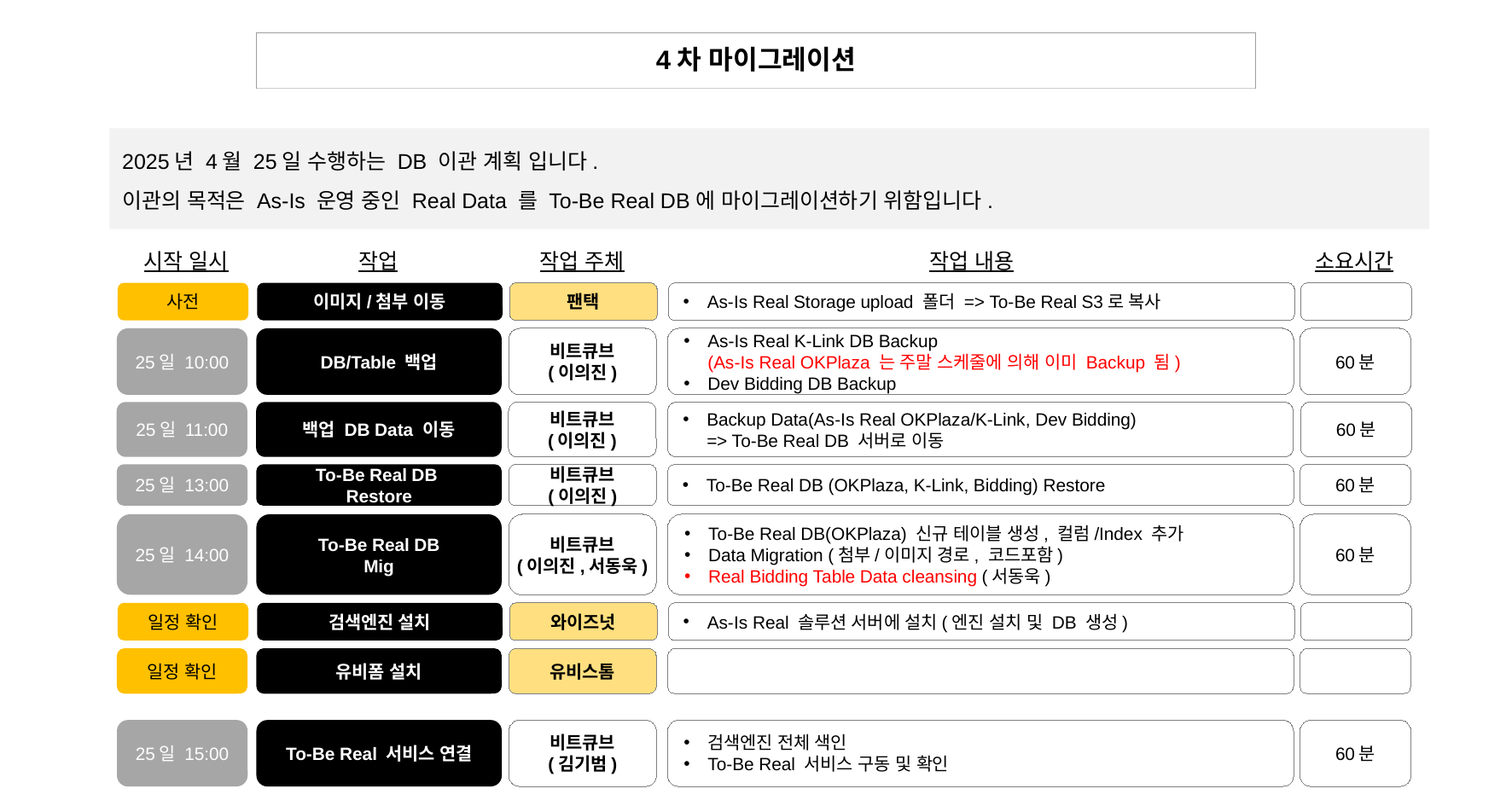

| 4차 마이그레이션 |
| --- |
2025년 4월 25일 수행하는 DB 이관 계획 입니다.
이관의 목적은 As-Is 운영 중인 Real Data 를 To-Be Real DB에 마이그레이션하기 위함입니다.
시작 일시
작업
작업 주체
작업 내용
소요시간
사전

이미지/첨부 이동
팬택
As-Is Real Storage upload 폴더 => To-Be Real S3로 복사
DB/Table 백업
60분
25일 10:00
비트큐브
(이의진)
As-Is Real K-Link DB Backup
(As-Is Real OKPlaza 는 주말 스케줄에 의해 이미 Backup 됨)
Dev Bidding DB Backup
백업 DB Data 이동
60분
25일 11:00
비트큐브
(이의진)
Backup Data(As-Is Real OKPlaza/K-Link, Dev Bidding)
=> To-Be Real DB 서버로 이동
To-Be Real DB
Restore
60분
25일 13:00
비트큐브
(이의진)
To-Be Real DB (OKPlaza, K-Link, Bidding) Restore
25일 14:00
To-Be Real DB
Mig
비트큐브
(이의진,서동욱)
To-Be Real DB(OKPlaza) 신규 테이블 생성, 컬럼/Index 추가
Data Migration (첨부/이미지 경로, 코드포함)
Real Bidding Table Data cleansing (서동욱)
60분
일정 확인

검색엔진 설치
와이즈넛
As-Is Real 솔루션 서버에 설치(엔진 설치 및 DB 생성)
일정 확인
유비폼 설치
유비스톰

To-Be Real 서비스 연결
60분
25일 15:00
비트큐브
(김기범)
검색엔진 전체 색인
To-Be Real 서비스 구동 및 확인